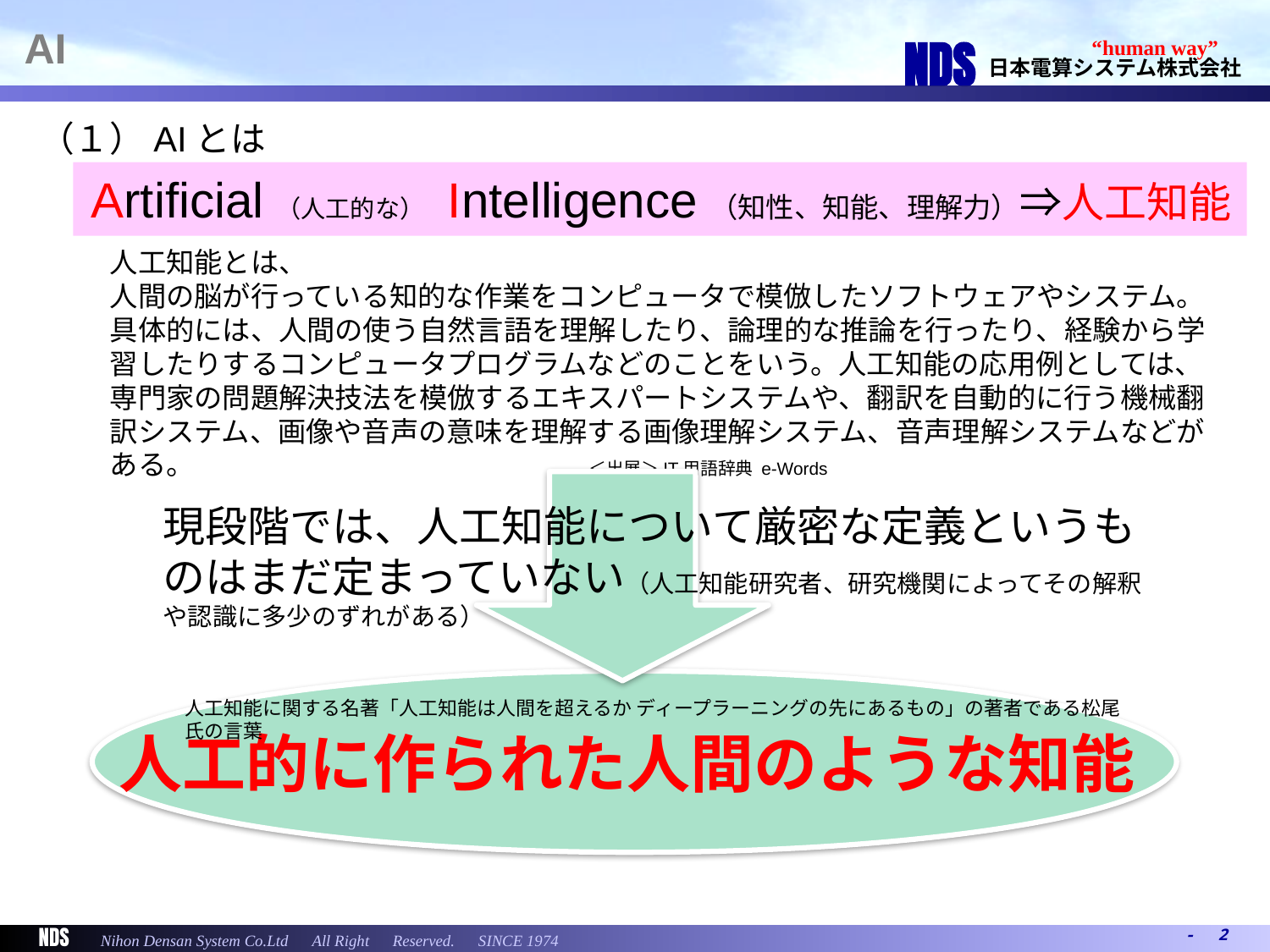

AI
（１）AIとは
Artificial（人工的な） Intelligence（知性、知能、理解力）⇒人工知能
人工知能とは、
人間の脳が行っている知的な作業をコンピュータで模倣したソフトウェアやシステム。
具体的には、人間の使う自然言語を理解したり、論理的な推論を行ったり、経験から学習したりするコンピュータプログラムなどのことをいう。人工知能の応用例としては、専門家の問題解決技法を模倣するエキスパートシステムや、翻訳を自動的に行う機械翻訳システム、画像や音声の意味を理解する画像理解システム、音声理解システムなどがある。　　　　　　　　　　　　　　＜出展＞IT用語辞典 e-Words

現段階では、人工知能について厳密な定義というものはまだ定まっていない（人工知能研究者、研究機関によってその解釈や認識に多少のずれがある）
人工的に作られた人間のような知能
人工知能に関する名著「人工知能は人間を超えるか ディープラーニングの先にあるもの」の著者である松尾氏の言葉